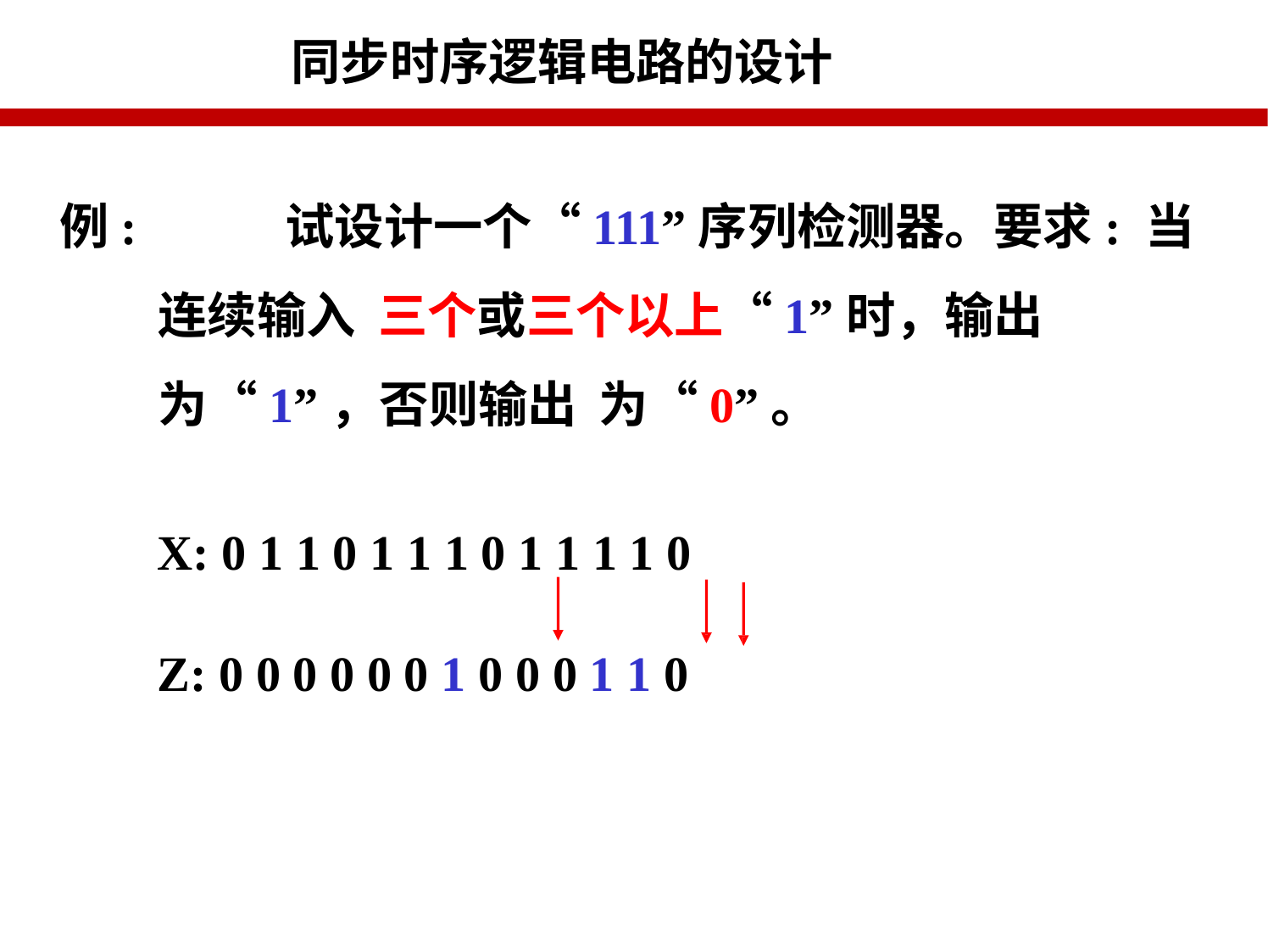

同步时序逻辑电路的设计

例:		试设计一个“111”序列检测器。要求: 当连续输入  三个或三个以上“1”时，输出为“1”，否则输出  为“0”。

X: 0 1 1 0 1 1 1 0 1 1 1 1 0

Z: 0 0 0 0 0 0 1 0 0 0 1 1 0